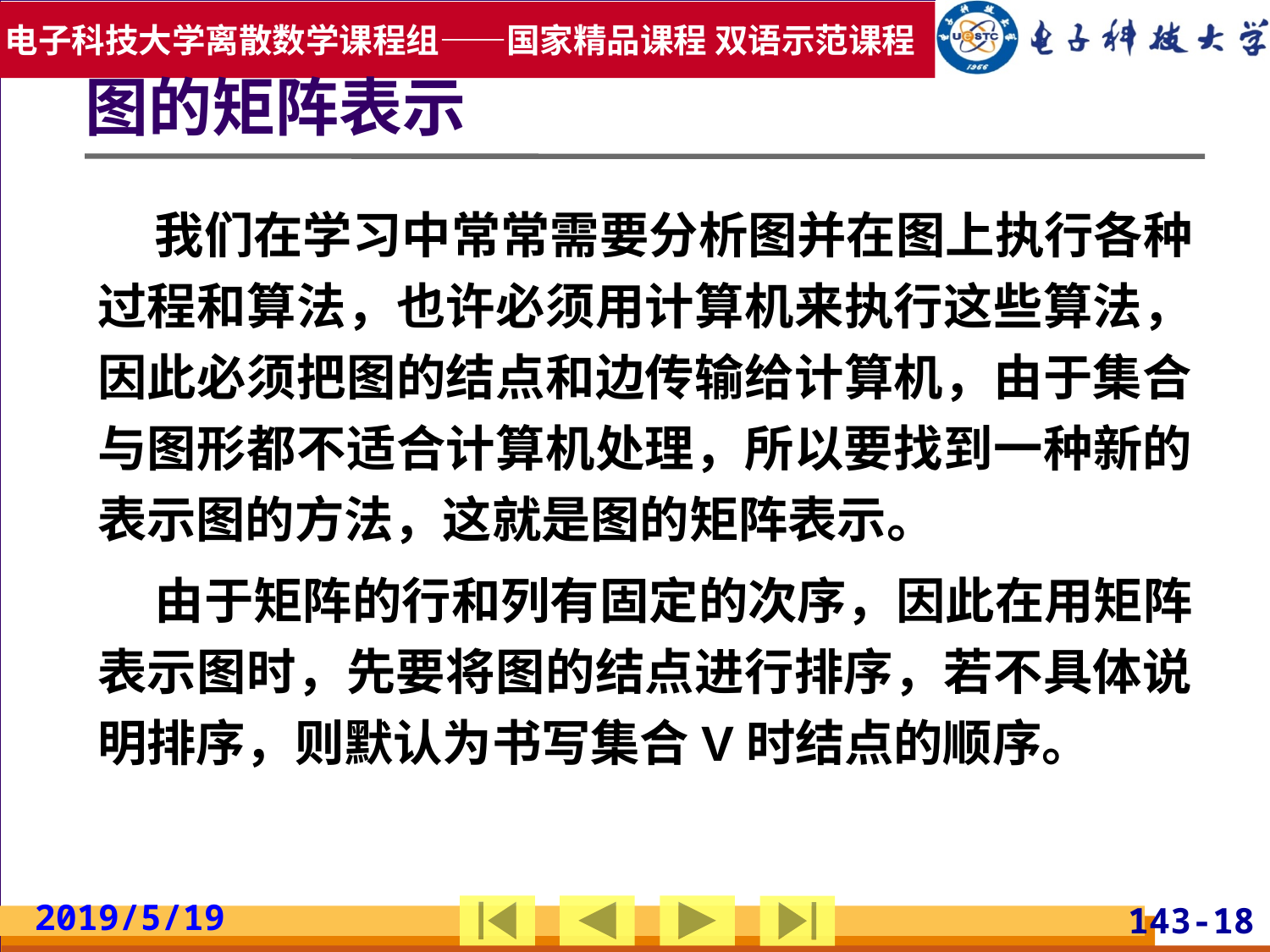

图的矩阵表示
    我们在学习中常常需要分析图并在图上执行各种过程和算法，也许必须用计算机来执行这些算法，因此必须把图的结点和边传输给计算机，由于集合与图形都不适合计算机处理，所以要找到一种新的表示图的方法，这就是图的矩阵表示。
    由于矩阵的行和列有固定的次序，因此在用矩阵表示图时，先要将图的结点进行排序，若不具体说明排序，则默认为书写集合V时结点的顺序。
2019/5/19